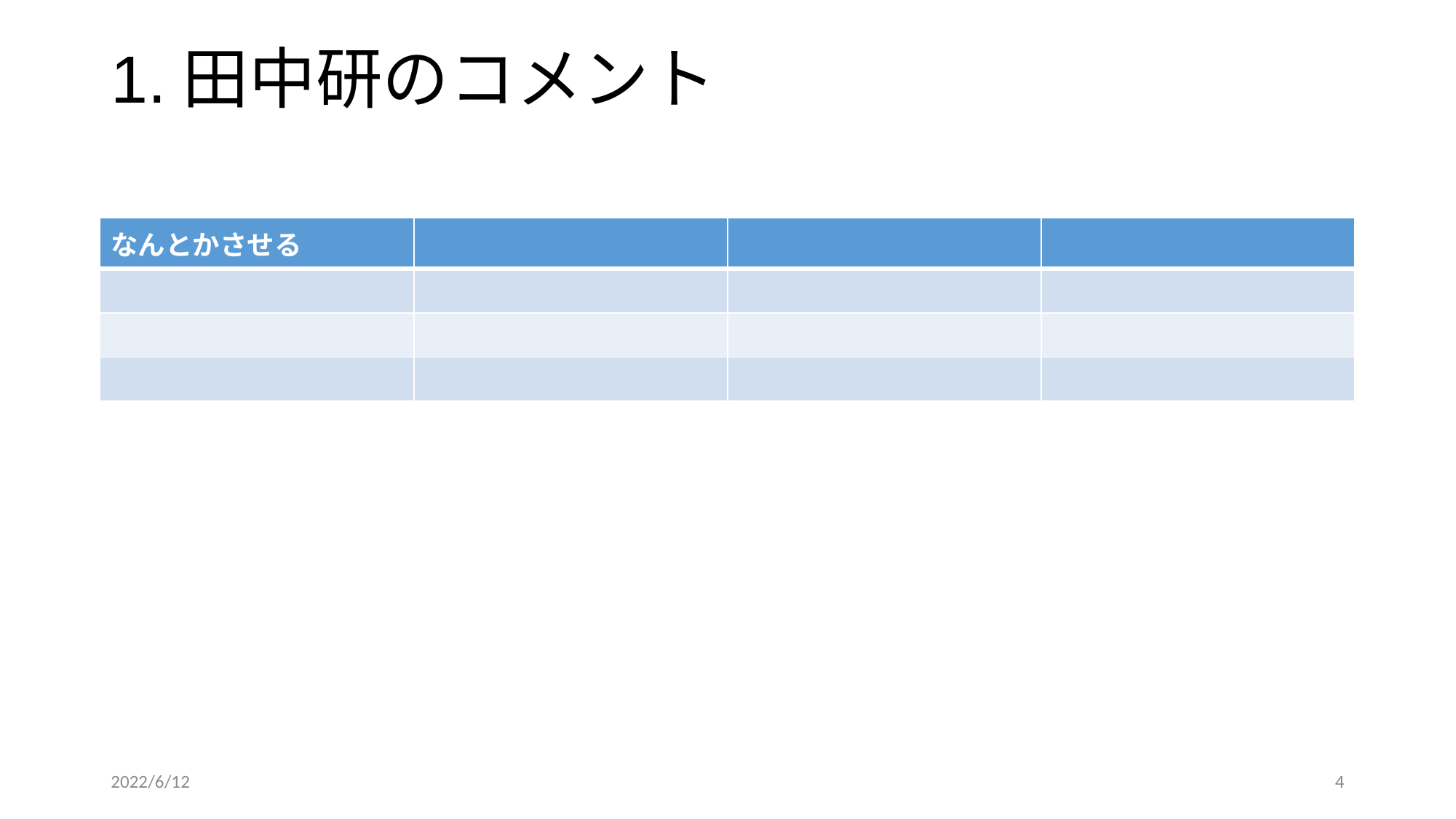

# 1.田中研のコメント
| なんとかさせる |  |  |  |
| --- | --- | --- | --- |
|  |  |  |  |
|  |  |  |  |
|  |  |  |  |
2022/6/12
4